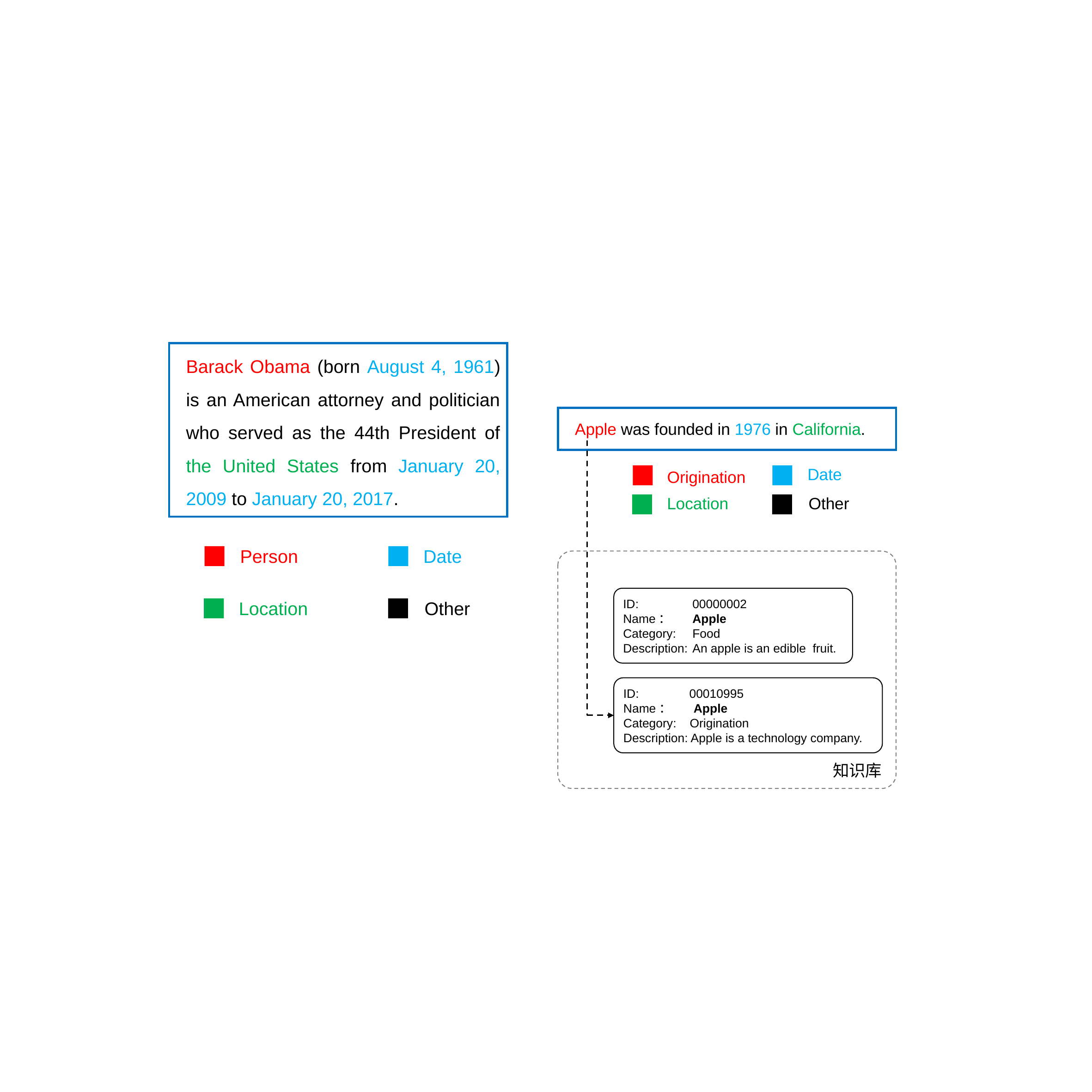

Barack Obama (born August 4, 1961) is an American attorney and politician who served as the 44th President of the United States from January 20, 2009 to January 20, 2017.

Apple was founded in 1976 in California.

Date
Origination

Location
Other

Person
Date

ID:              	00000002
Name：	Apple
Category:    	Food
Description: 	An apple is an edible  fruit.
Location
Other

ID:               00010995
Name：       Apple
Category:    Origination
Description: Apple is a technology company.
知识库